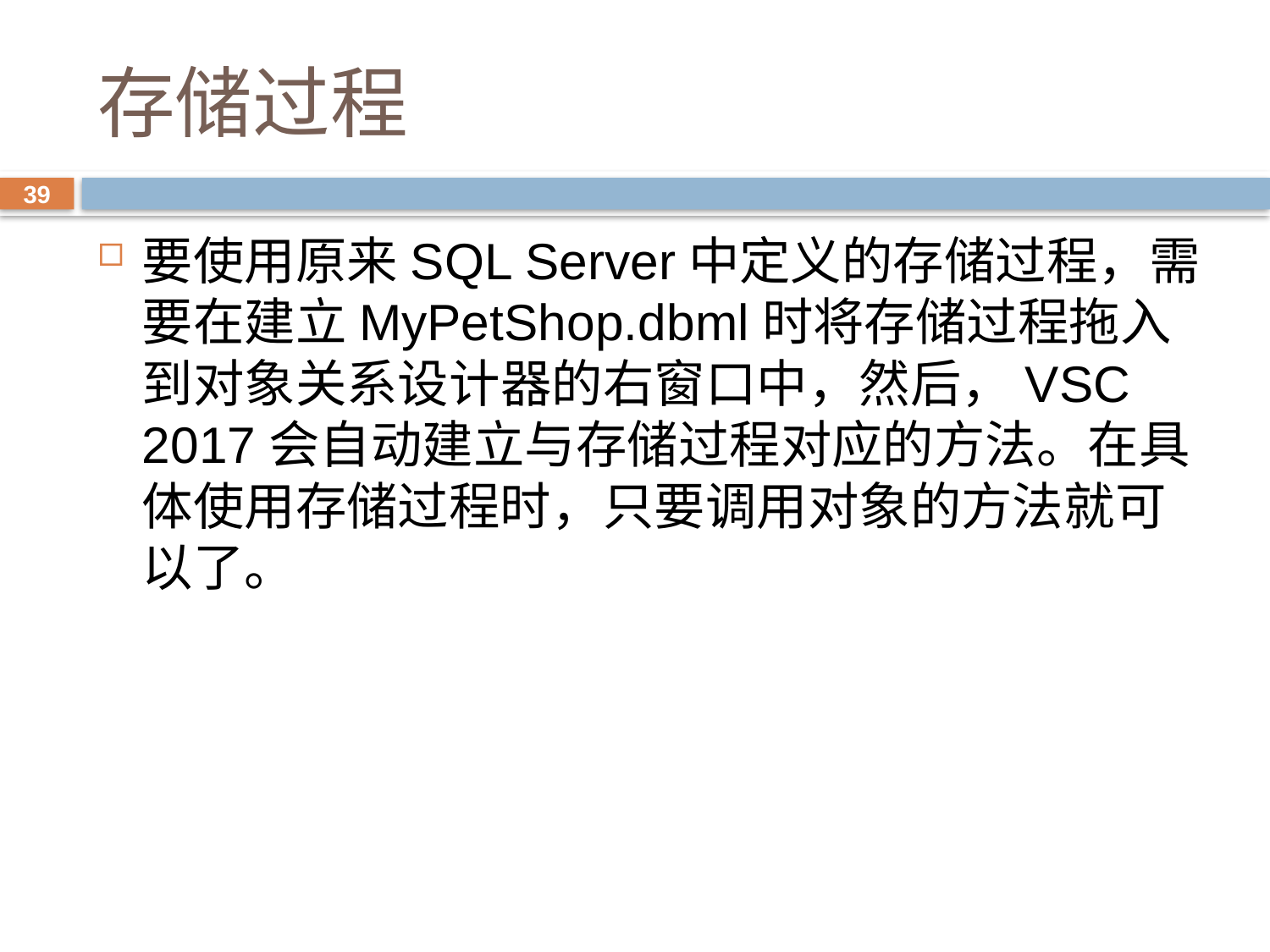

# 存储过程
39
要使用原来SQL Server中定义的存储过程，需要在建立MyPetShop.dbml时将存储过程拖入到对象关系设计器的右窗口中，然后，VSC 2017会自动建立与存储过程对应的方法。在具体使用存储过程时，只要调用对象的方法就可以了。